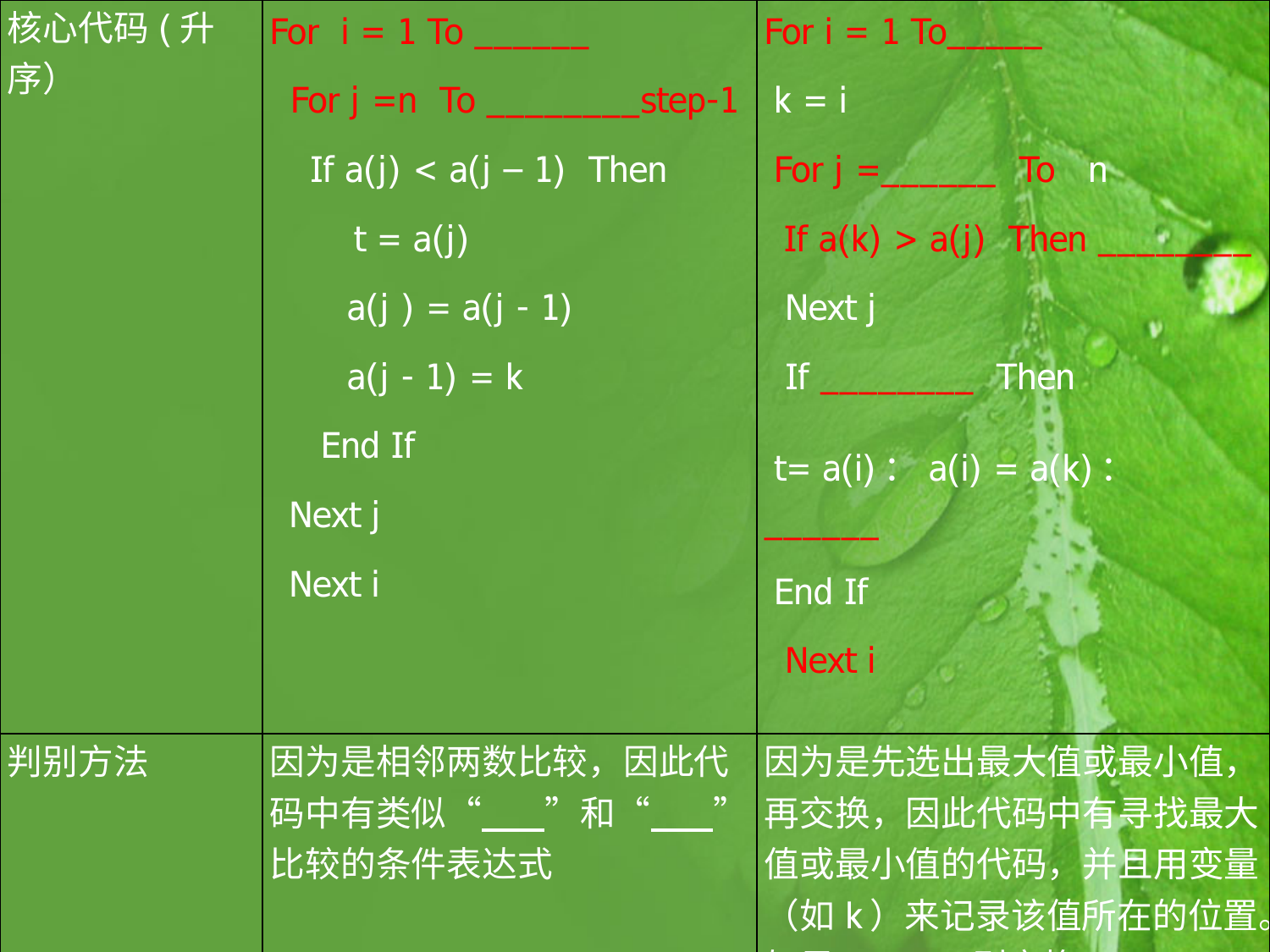

| 核心代码(升序） | For i = 1 To \_\_\_\_\_\_ For j =n To \_\_\_\_\_\_\_\_step-1 If a(j) < a(j – 1) Then t = a(j) a(j ) = a(j - 1) a(j - 1) = k End If Next j Next i | For i = 1 To\_\_\_\_\_ k = i For j =\_\_\_\_\_\_ To n If a(k) > a(j) Then \_\_\_\_\_\_\_\_ Next j If \_\_\_\_\_\_\_\_ Then t= a(i)：a(i) = a(k)： \_\_\_\_\_\_ End If Next i |
| --- | --- | --- |
| 判别方法 | 因为是相邻两数比较，因此代码中有类似“ ”和“ ”比较的条件表达式 | 因为是先选出最大值或最小值，再交换，因此代码中有寻找最大值或最小值的代码，并且用变量（如k）来记录该值所在的位置。如果 ,则交换 |